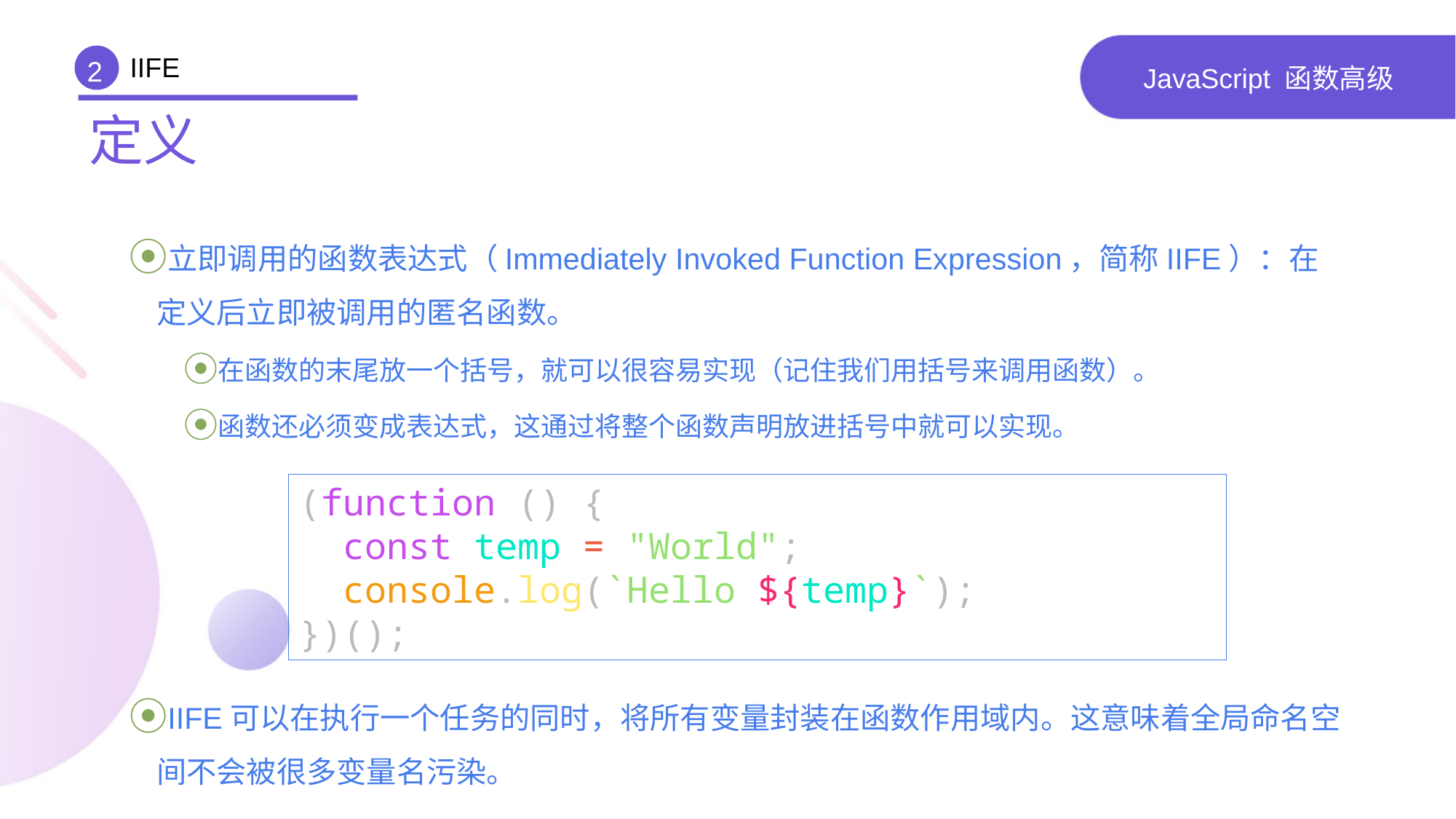

IIFE
2
# JavaScript 函数高级
定义
立即调用的函数表达式（Immediately Invoked Function Expression，简称IIFE）：在定义后立即被调用的匿名函数。
在函数的末尾放一个括号，就可以很容易实现（记住我们用括号来调用函数）。
函数还必须变成表达式，这通过将整个函数声明放进括号中就可以实现。

IIFE可以在执行一个任务的同时，将所有变量封装在函数作用域内。这意味着全局命名空间不会被很多变量名污染。

(function () {
  const temp = "World";
  console.log(`Hello ${temp}`);
})();